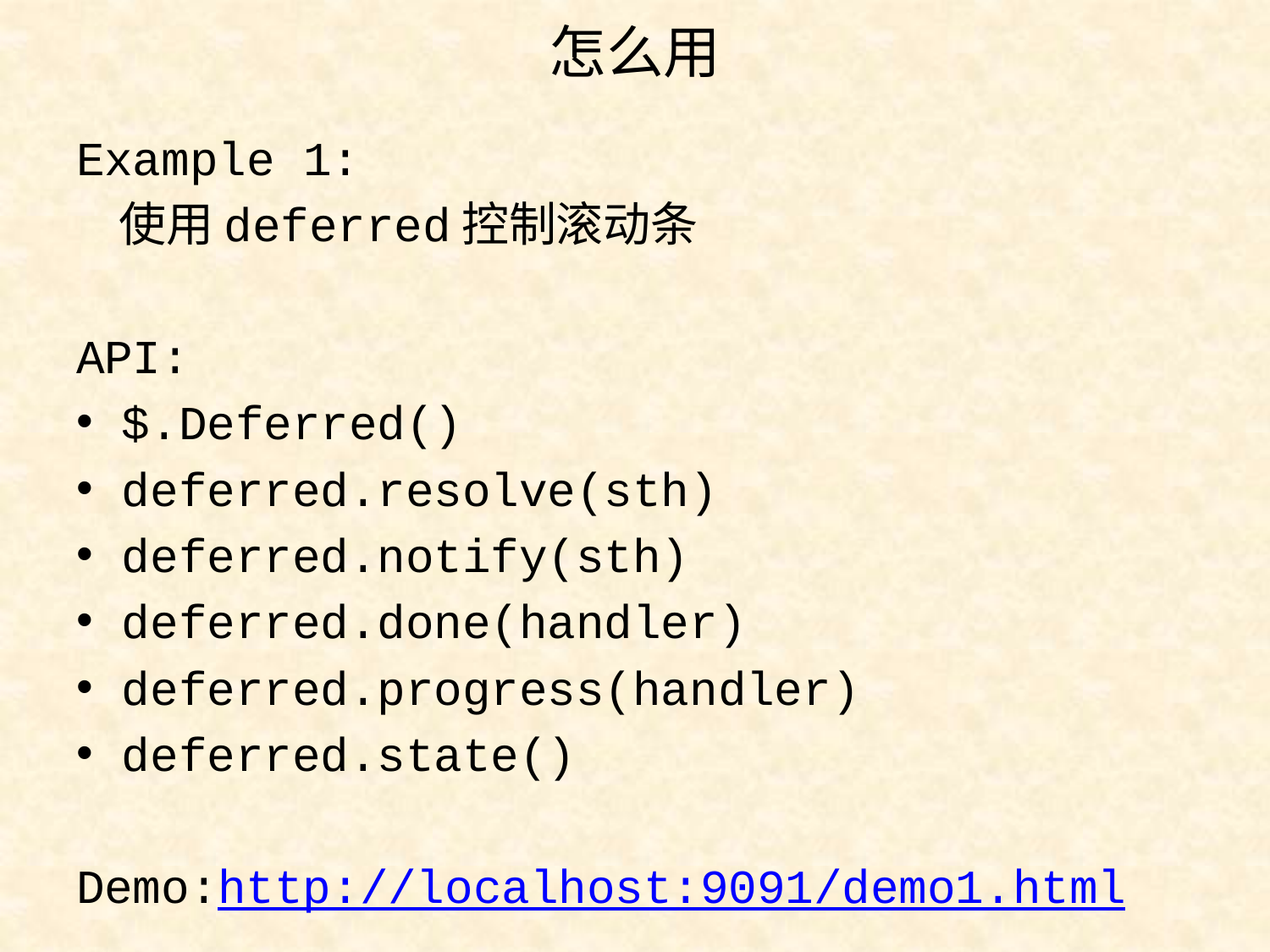

# 怎么用
Example 1:
   使用deferred控制滚动条

API:
$.Deferred()
deferred.resolve(sth)
deferred.notify(sth)
deferred.done(handler)
deferred.progress(handler)
deferred.state()

Demo:http://localhost:9091/demo1.html